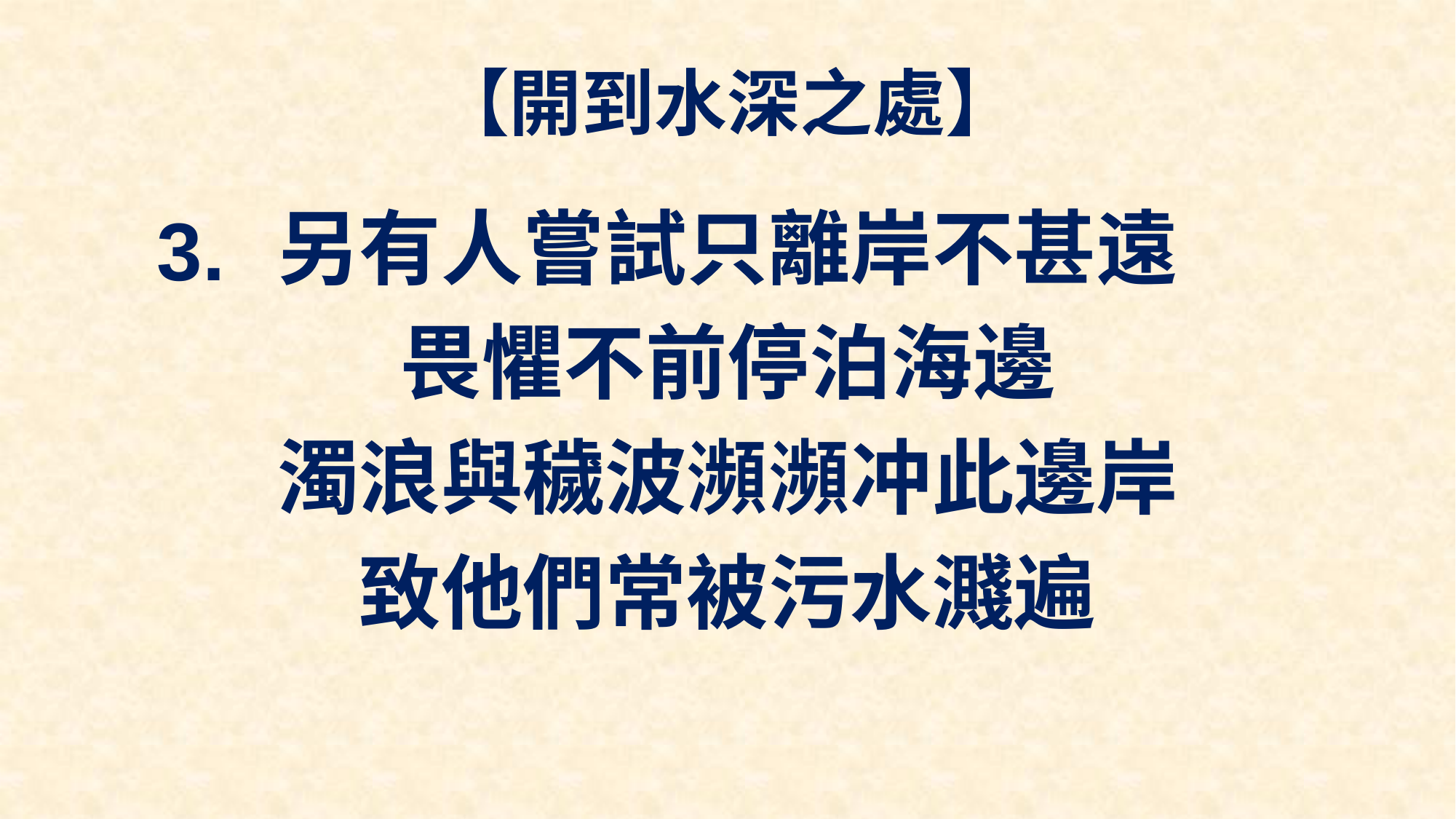

# 【開到水深之處】
另有人嘗試只離岸不甚遠
畏懼不前停泊海邊
濁浪與穢波瀕瀕冲此邊岸
致他們常被污水濺遍
3.